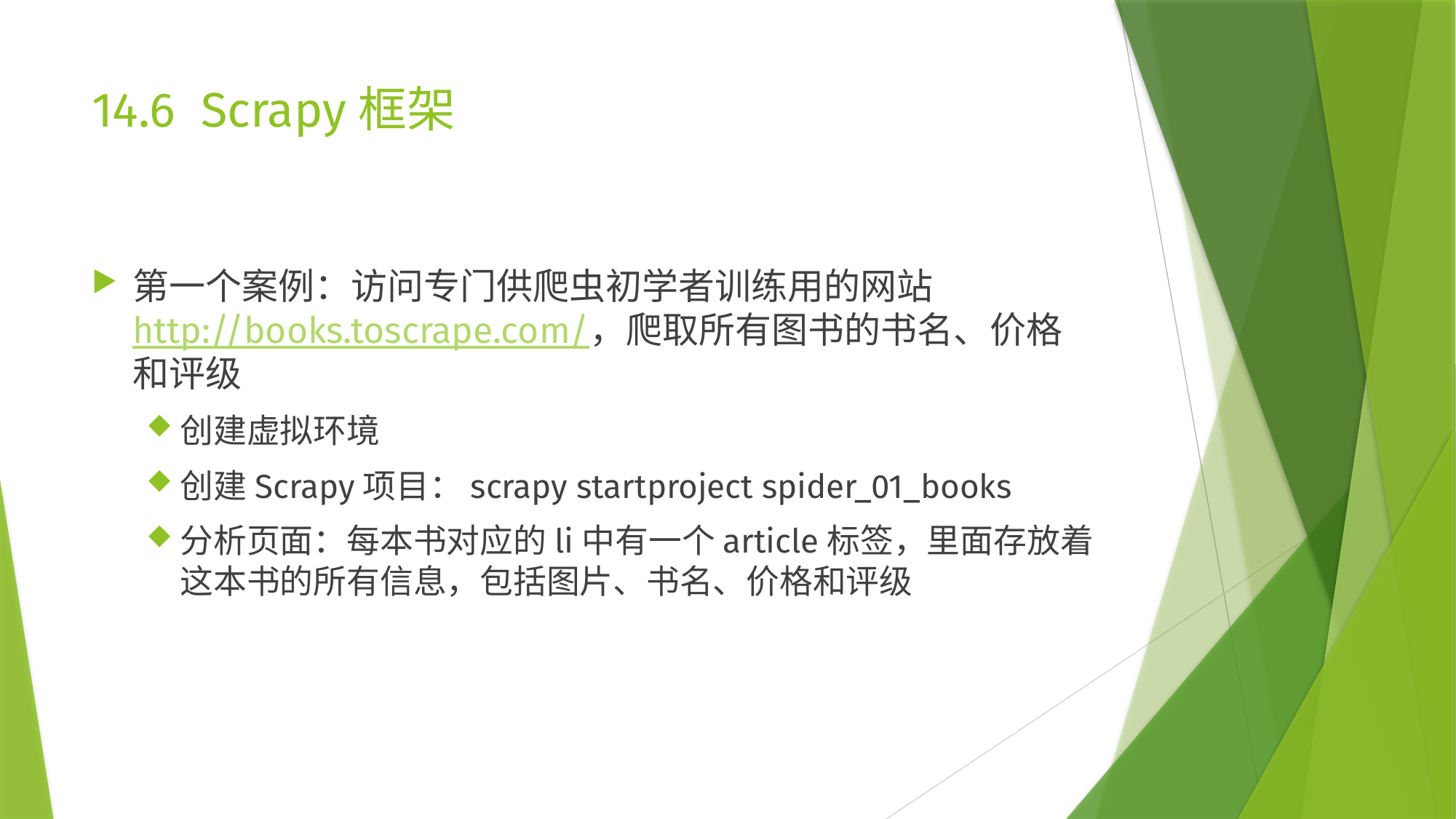

# 14.6	Scrapy框架
第一个案例：访问专门供爬虫初学者训练用的网站http://books.toscrape.com/，爬取所有图书的书名、价格和评级
创建虚拟环境
创建Scrapy项目：scrapy startproject spider_01_books
分析页面：每本书对应的li中有一个article标签，里面存放着这本书的所有信息，包括图片、书名、价格和评级